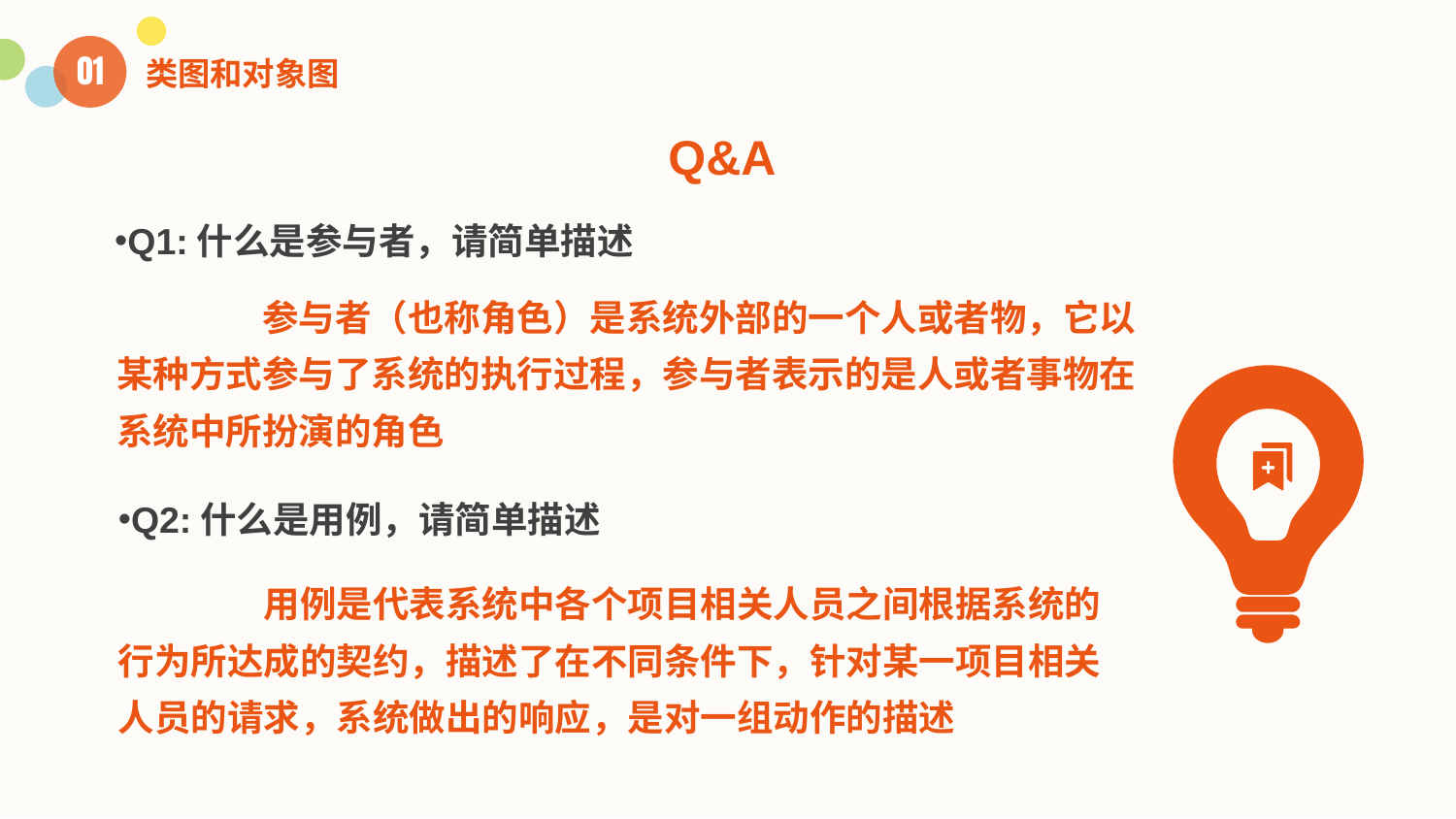

01
类图和对象图

Q&A
Q1:什么是参与者，请简单描述
	参与者（也称角色）是系统外部的一个人或者物，它以某种方式参与了系统的执行过程，参与者表示的是人或者事物在系统中所扮演的角色

Q2:什么是用例，请简单描述
	用例是代表系统中各个项目相关人员之间根据系统的行为所达成的契约，描述了在不同条件下，针对某一项目相关人员的请求，系统做出的响应，是对一组动作的描述